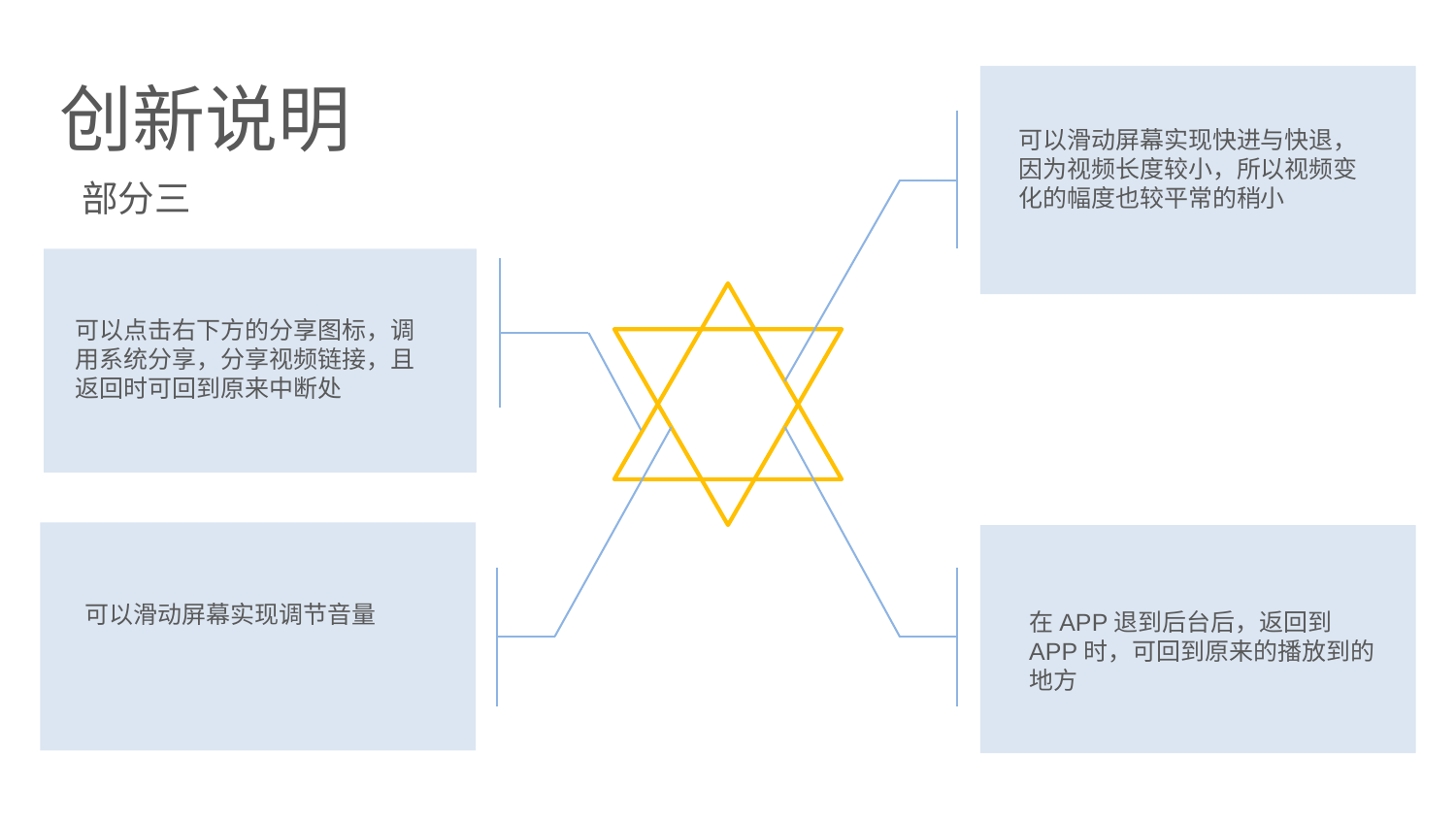

创新说明

可以滑动屏幕实现快进与快退，因为视频长度较小，所以视频变化的幅度也较平常的稍小
部分三

可以点击右下方的分享图标，调用系统分享，分享视频链接，且返回时可回到原来中断处

可以滑动屏幕实现调节音量
在APP退到后台后，返回到APP时，可回到原来的播放到的地方